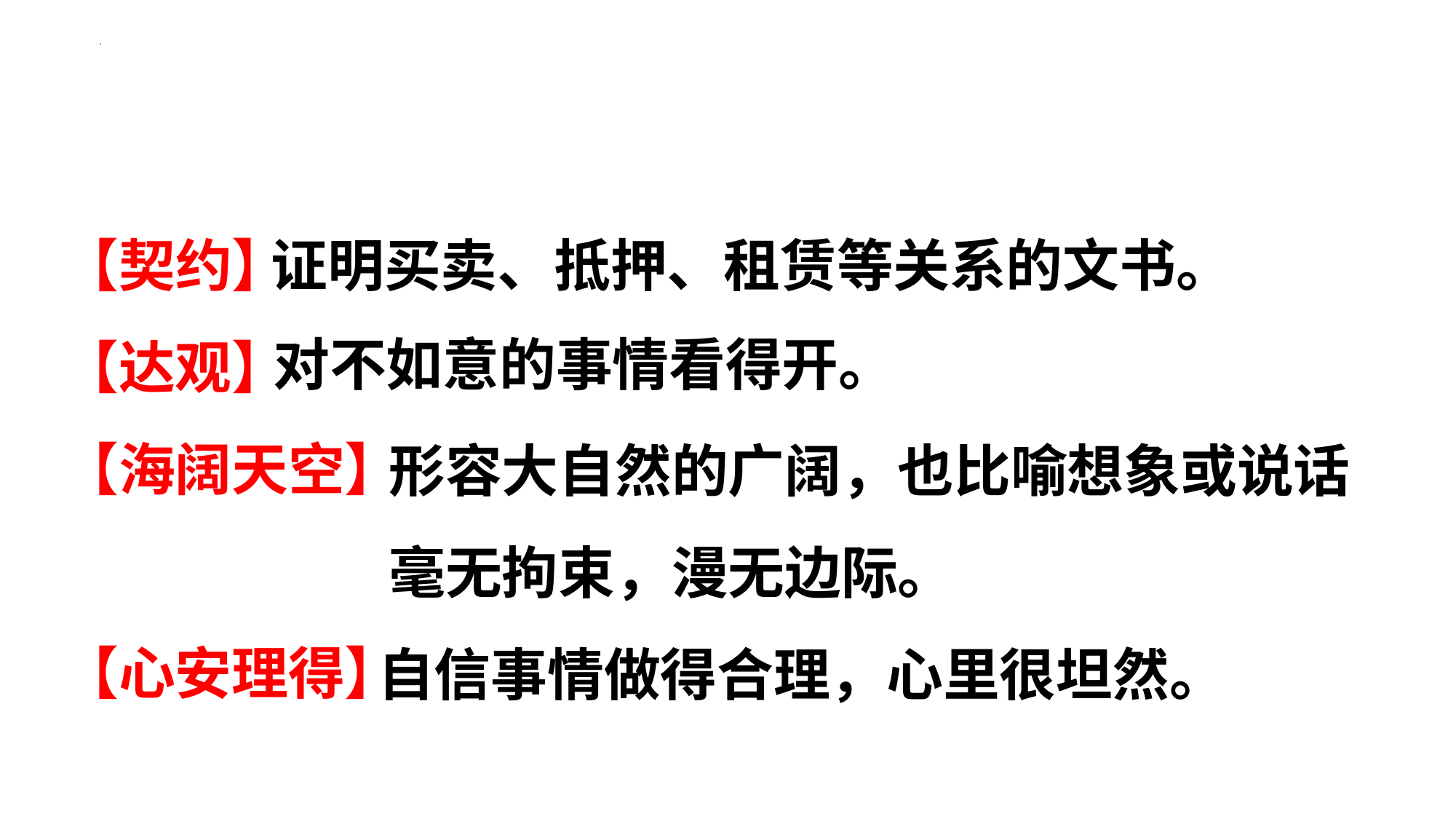

【契约】
【达观】
【海阔天空】

【心安理得】

证明买卖、抵押、租赁等关系的文书。
对不如意的事情看得开。
形容大自然的广阔，也比喻想象或说话毫无拘束，漫无边际。
自信事情做得合理，心里很坦然。